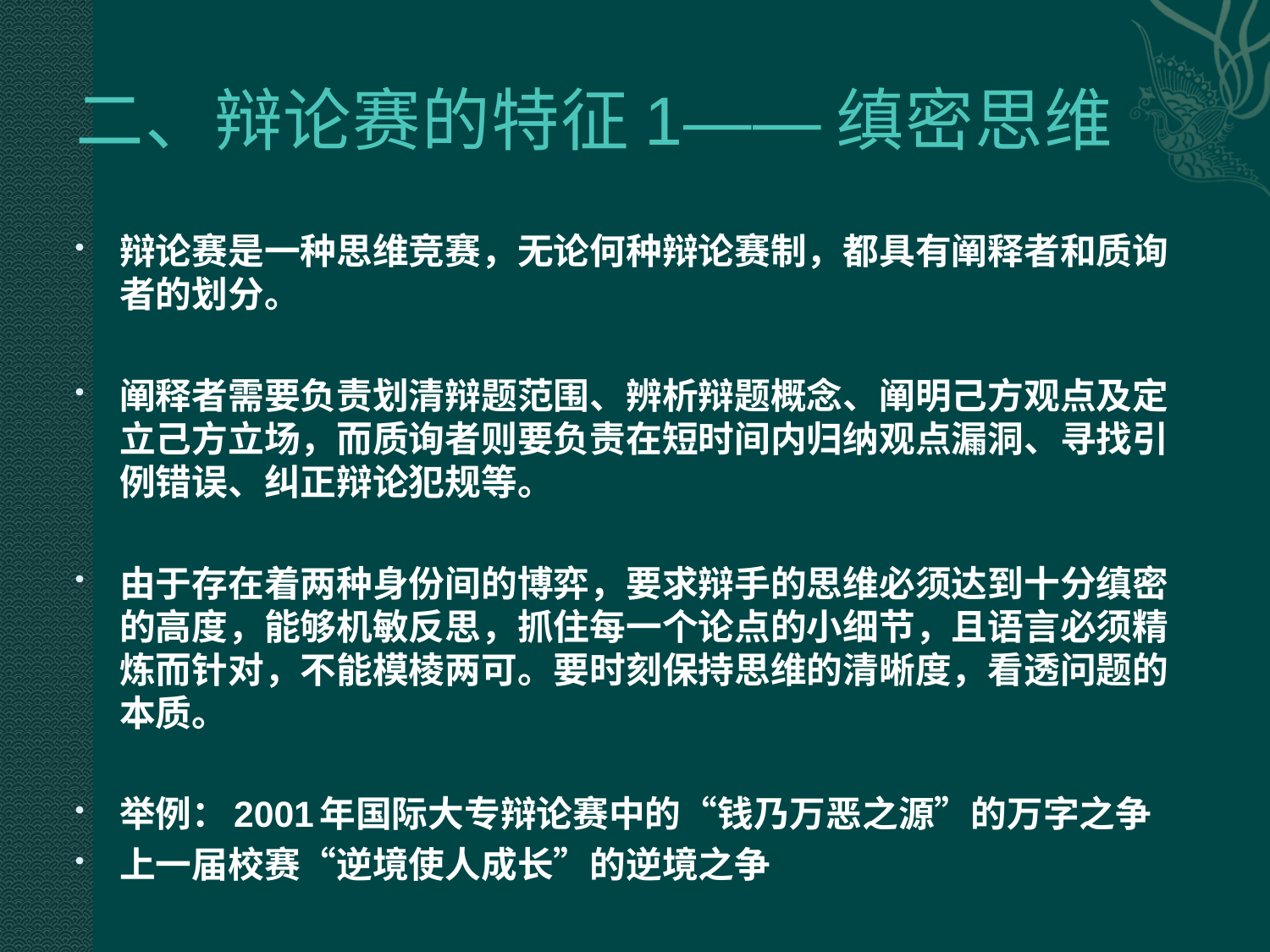

# 二、辩论赛的特征1——缜密思维
辩论赛是一种思维竞赛，无论何种辩论赛制，都具有阐释者和质询者的划分。

阐释者需要负责划清辩题范围、辨析辩题概念、阐明己方观点及定立己方立场，而质询者则要负责在短时间内归纳观点漏洞、寻找引例错误、纠正辩论犯规等。

由于存在着两种身份间的博弈，要求辩手的思维必须达到十分缜密的高度，能够机敏反思，抓住每一个论点的小细节，且语言必须精炼而针对，不能模棱两可。要时刻保持思维的清晰度，看透问题的本质。

举例：2001年国际大专辩论赛中的“钱乃万恶之源”的万字之争
上一届校赛“逆境使人成长”的逆境之争